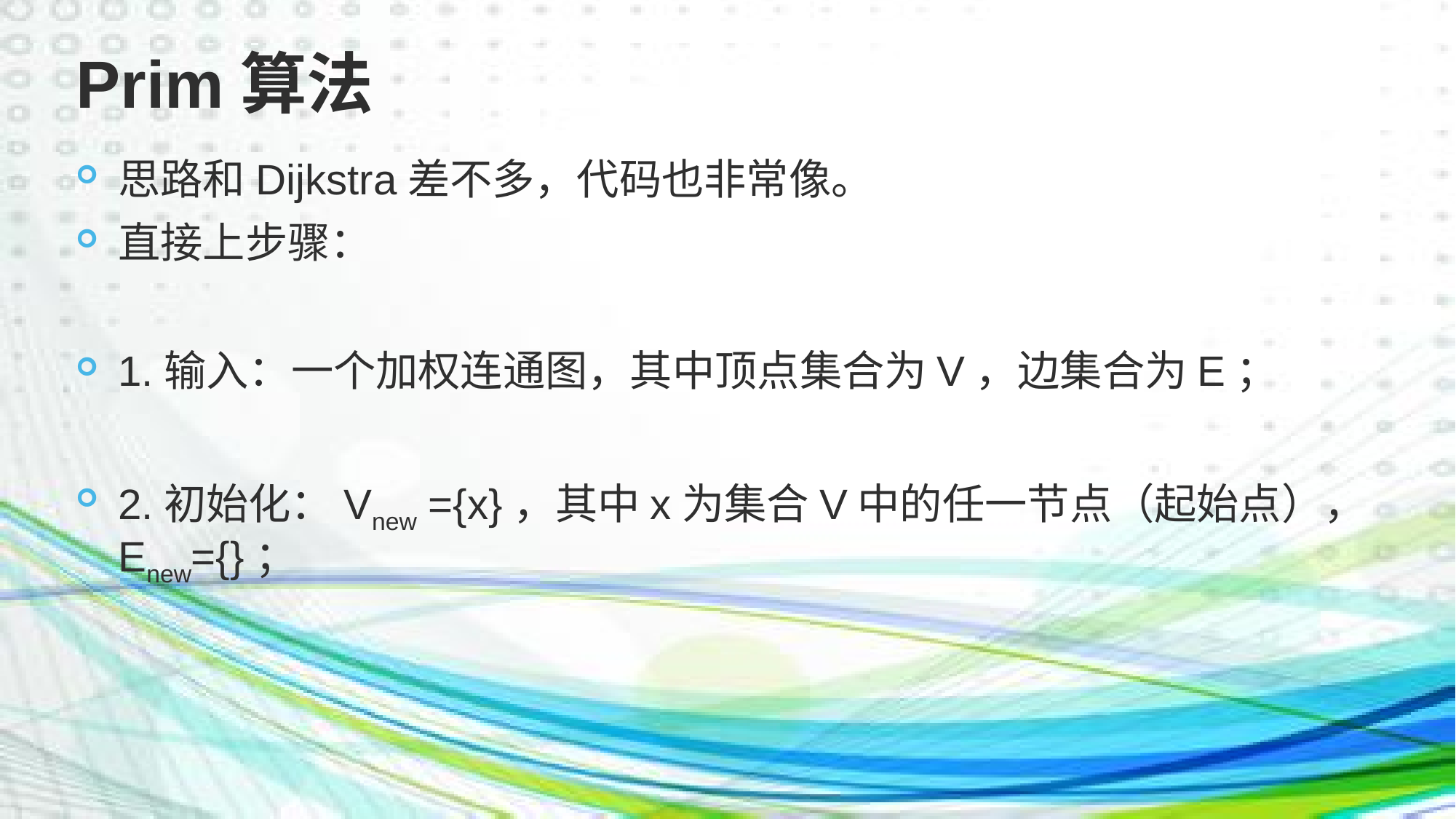

# Prim算法
思路和Dijkstra差不多，代码也非常像。
直接上步骤：

1.输入：一个加权连通图，其中顶点集合为V，边集合为E；

2.初始化：Vnew ={x}，其中x为集合V中的任一节点（起始点），Enew={}；